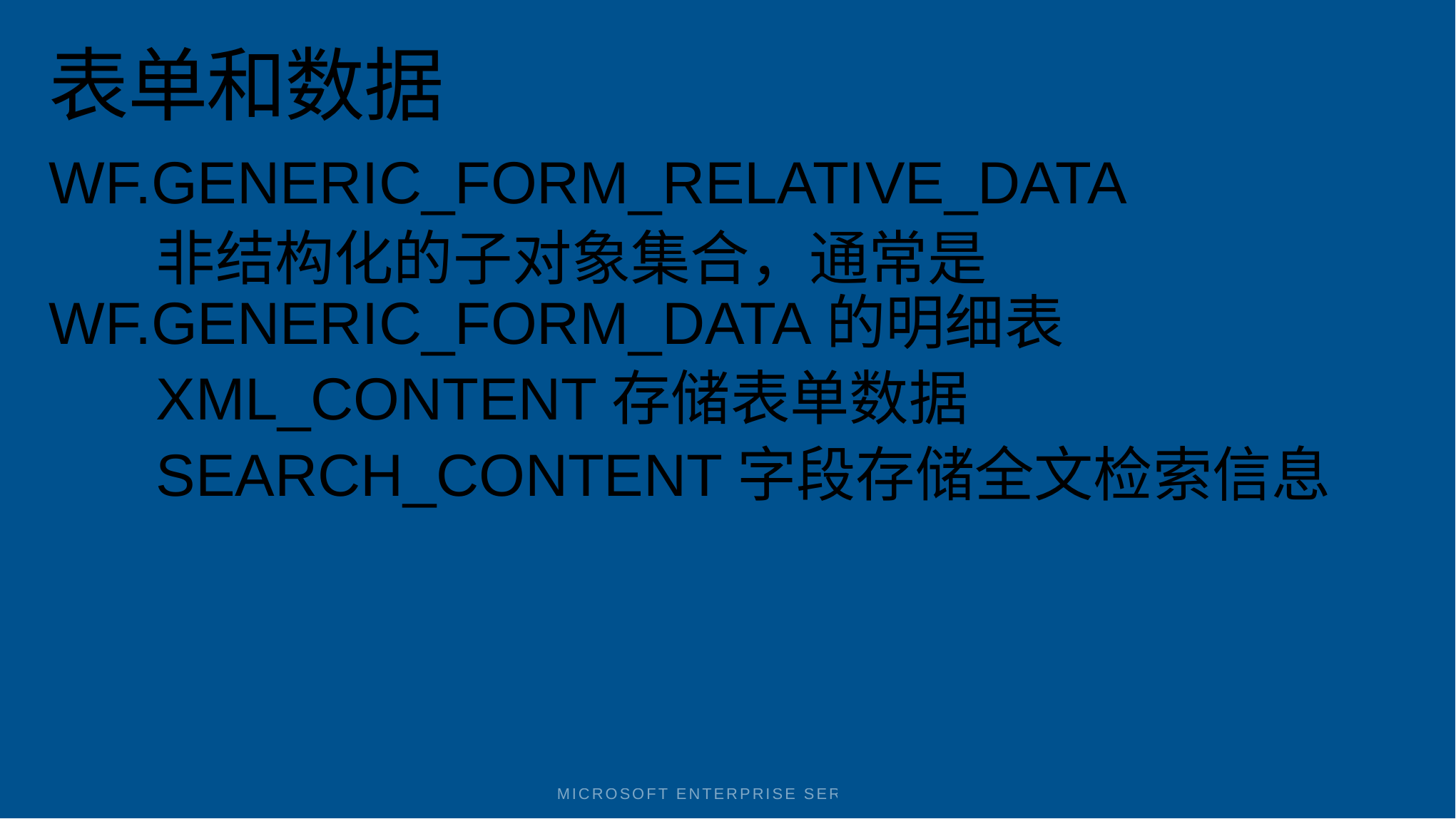

# 表单和数据
WF.GENERIC_FORM_RELATIVE_DATA
	非结构化的子对象集合，通常是WF.GENERIC_FORM_DATA的明细表
	XML_CONTENT存储表单数据
	SEARCH_CONTENT字段存储全文检索信息